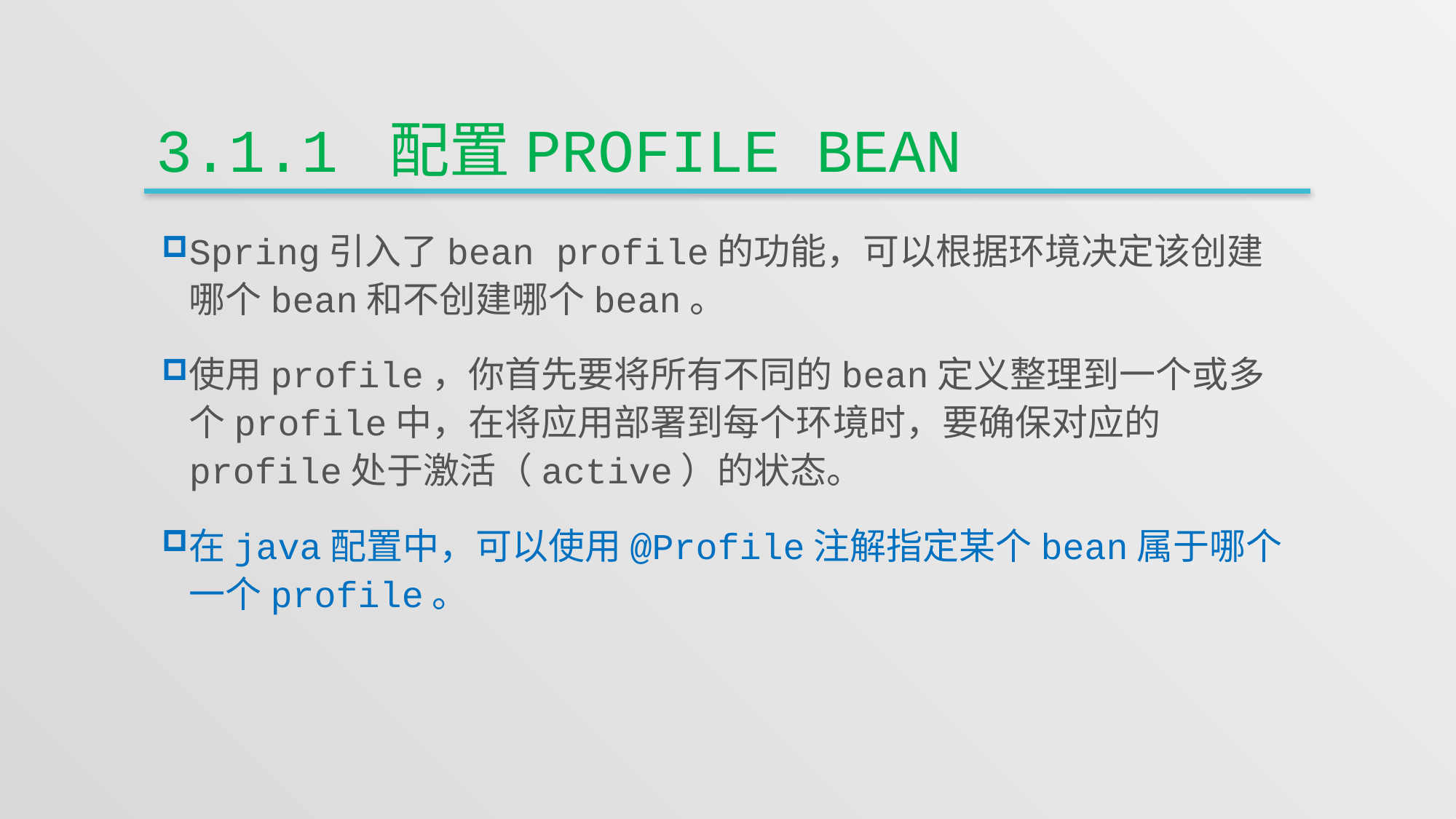

# 3.1.1 配置profile bean
Spring引入了bean profile的功能，可以根据环境决定该创建哪个bean和不创建哪个bean。
使用profile，你首先要将所有不同的bean定义整理到一个或多个profile中，在将应用部署到每个环境时，要确保对应的profile处于激活（active）的状态。
在java配置中，可以使用@Profile注解指定某个bean属于哪个一个profile。